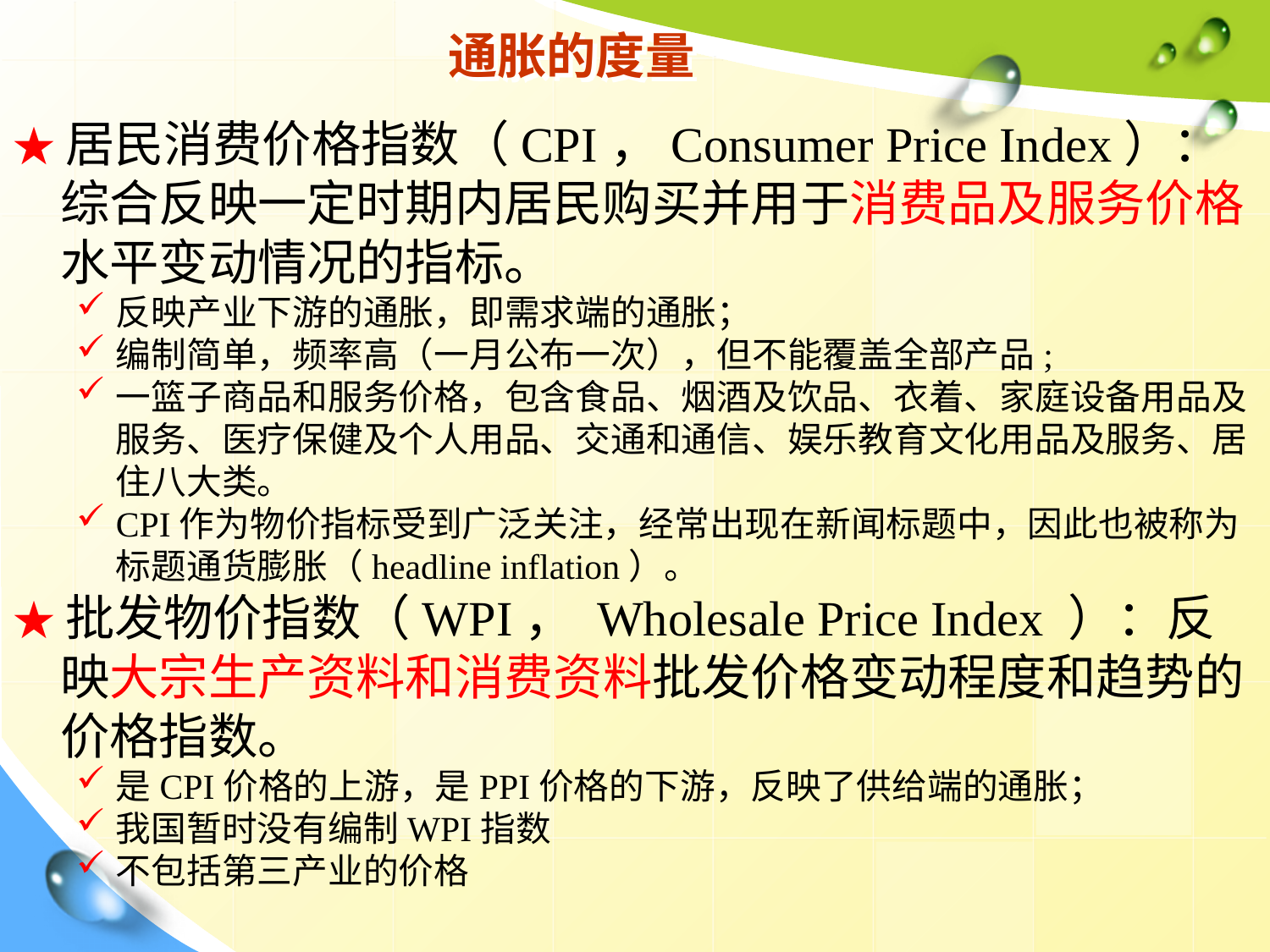

# 通胀的度量
★居民消费价格指数（CPI，Consumer Price Index）：综合反映一定时期内居民购买并用于消费品及服务价格水平变动情况的指标。
反映产业下游的通胀，即需求端的通胀；
编制简单，频率高（一月公布一次），但不能覆盖全部产品;
一篮子商品和服务价格，包含食品、烟酒及饮品、衣着、家庭设备用品及服务、医疗保健及个人用品、交通和通信、娱乐教育文化用品及服务、居住八大类。
CPI作为物价指标受到广泛关注，经常出现在新闻标题中，因此也被称为标题通货膨胀（headline inflation）。
★批发物价指数（WPI， Wholesale Price Index ）：反映大宗生产资料和消费资料批发价格变动程度和趋势的价格指数。
是CPI价格的上游，是PPI价格的下游，反映了供给端的通胀；
我国暂时没有编制WPI指数
不包括第三产业的价格